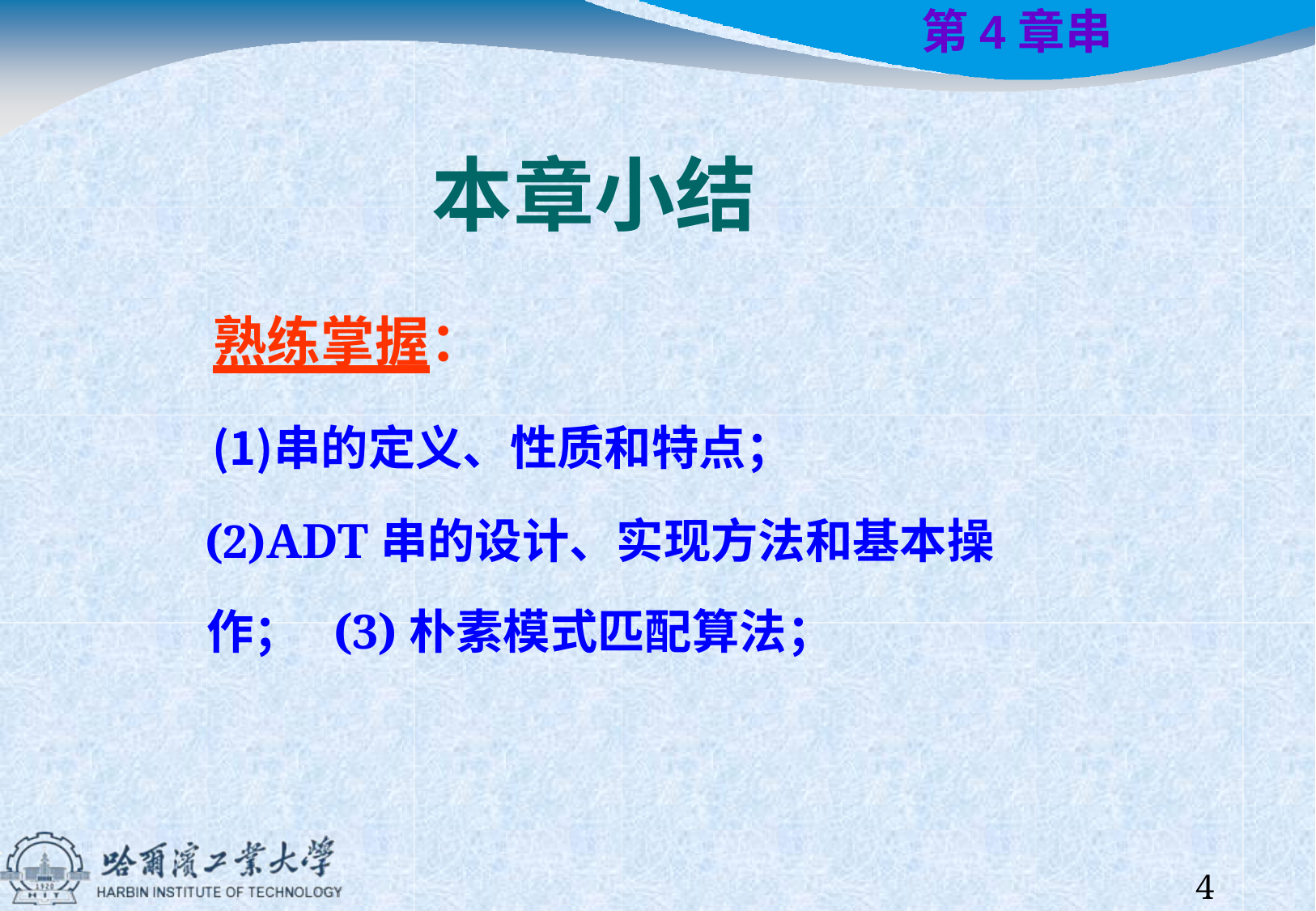

第4章	串
# 本章小结
熟练掌握：
串的定义、性质和特点；
ADT串的设计、实现方法和基本操作；  (3)朴素模式匹配算法；

44